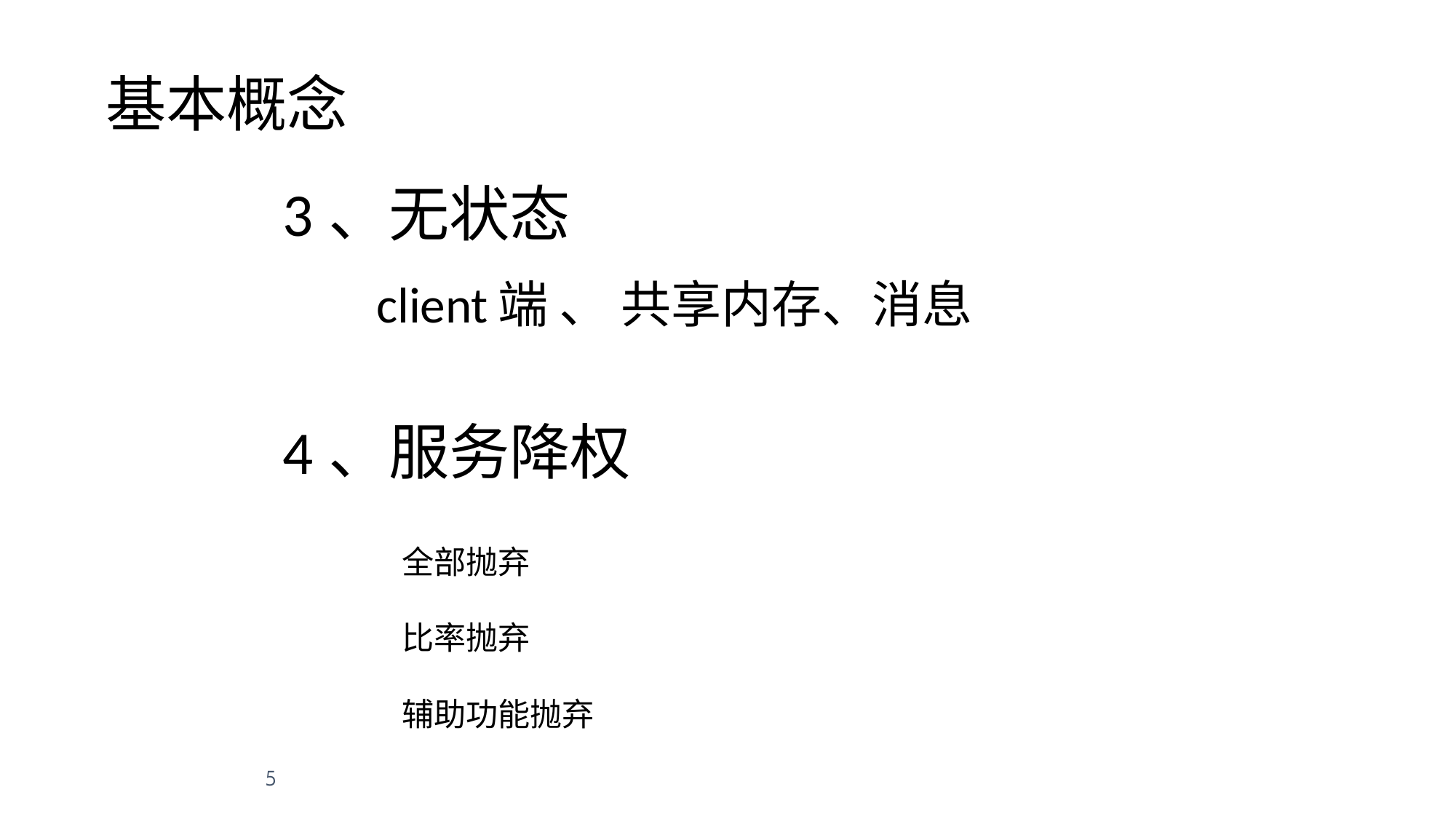

基本概念
3、无状态
client端 、 共享内存、消息
4、服务降权
全部抛弃
比率抛弃
辅助功能抛弃
5